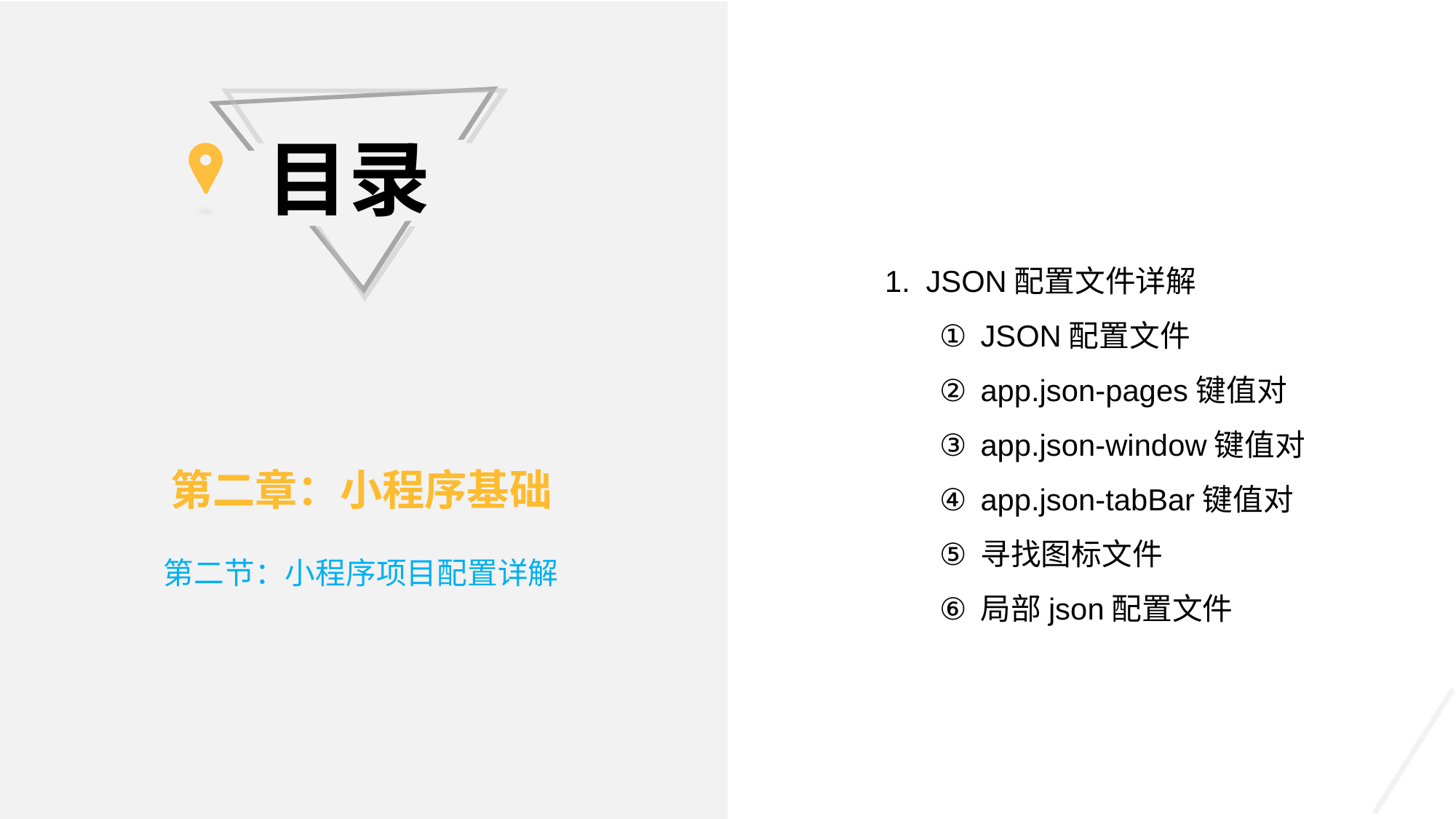

目录

JSON配置文件详解
JSON配置文件
app.json-pages键值对
app.json-window键值对
app.json-tabBar键值对
寻找图标文件
局部json配置文件
第二章：小程序基础
第二节：小程序项目配置详解